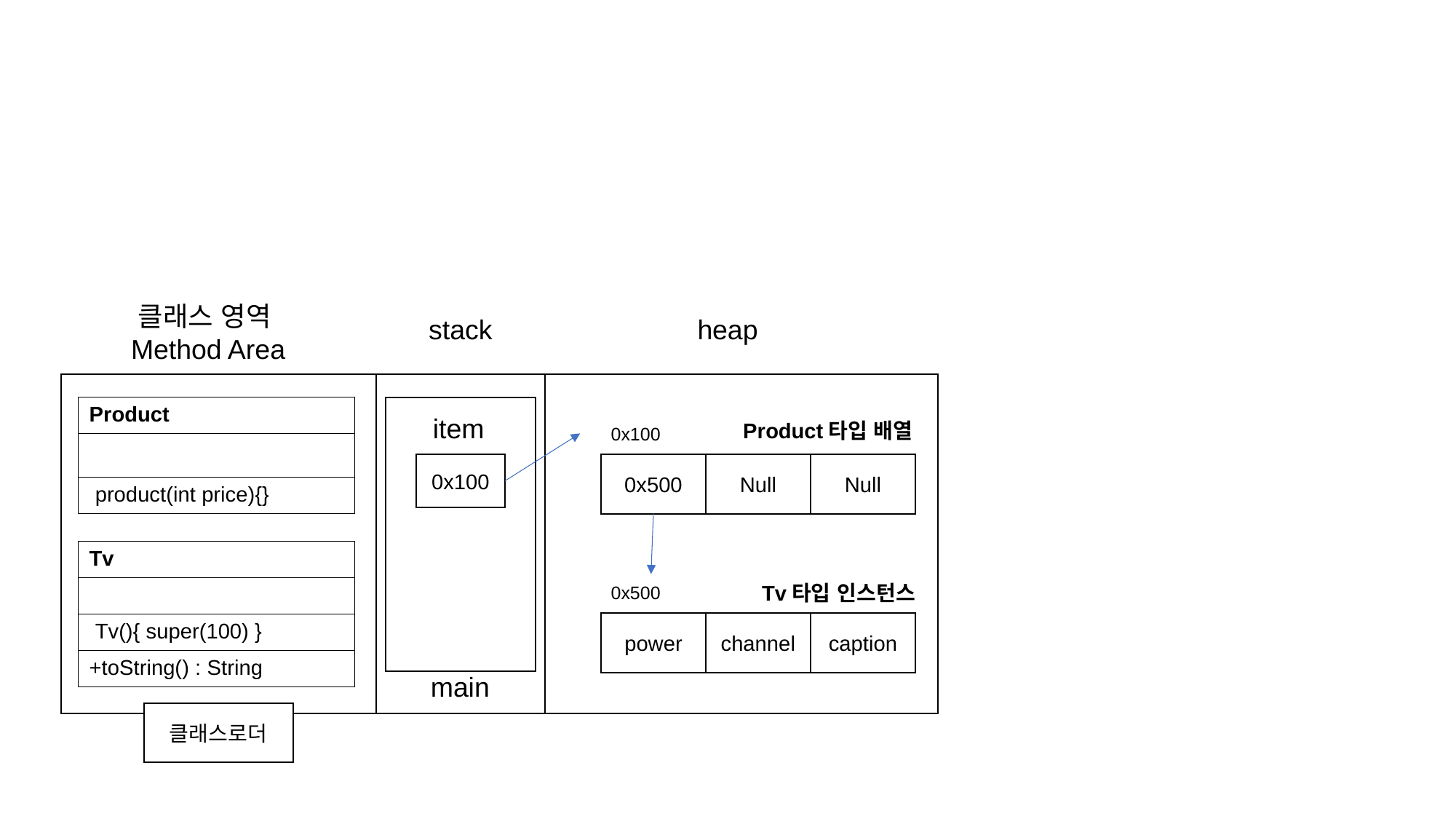

클래스 영역Method Area
stack
heap

| Product |
| --- |
|  |
| product(int price){} |

item
Product타입 배열
0x100
0x100
Null
Null
0x500
| Tv |
| --- |
|  |
| Tv(){ super(100) } |
| +toString() : String |
Tv타입 인스턴스
0x500
channel
caption
power
main
클래스로더